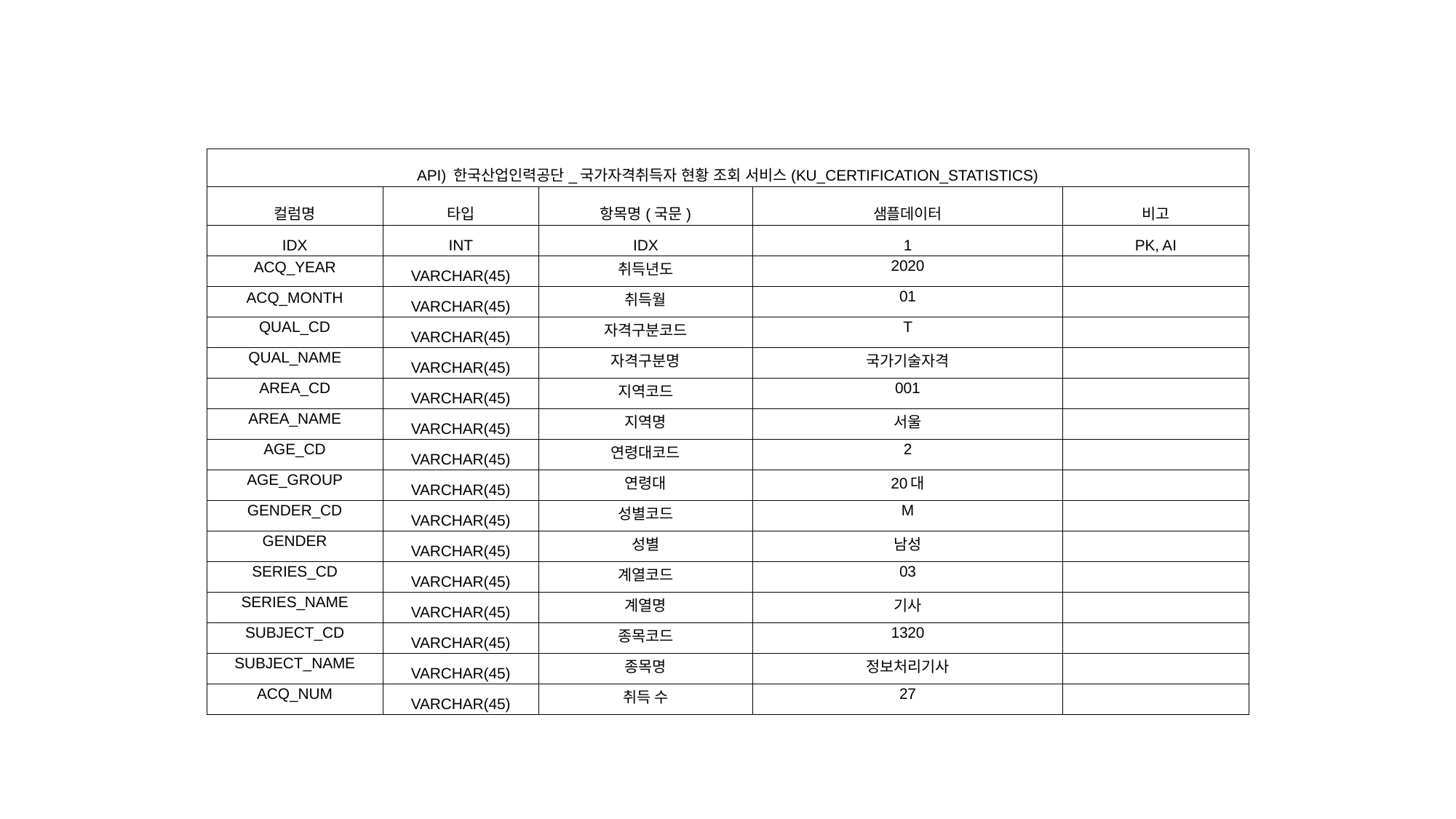

| API) 한국산업인력공단\_국가자격취득자 현황 조회 서비스(KU\_CERTIFICATION\_STATISTICS) |  |  |  |  |
| --- | --- | --- | --- | --- |
| 컬럼명 | 타입 | 항목명(국문) | 샘플데이터 | 비고 |
| IDX | INT | IDX | 1 | PK, AI |
| ACQ\_YEAR | VARCHAR(45) | 취득년도 | 2020 |  |
| ACQ\_MONTH | VARCHAR(45) | 취득월 | 01 |  |
| QUAL\_CD | VARCHAR(45) | 자격구분코드 | T |  |
| QUAL\_NAME | VARCHAR(45) | 자격구분명 | 국가기술자격 |  |
| AREA\_CD | VARCHAR(45) | 지역코드 | 001 |  |
| AREA\_NAME | VARCHAR(45) | 지역명 | 서울 |  |
| AGE\_CD | VARCHAR(45) | 연령대코드 | 2 |  |
| AGE\_GROUP | VARCHAR(45) | 연령대 | 20대 |  |
| GENDER\_CD | VARCHAR(45) | 성별코드 | M |  |
| GENDER | VARCHAR(45) | 성별 | 남성 |  |
| SERIES\_CD | VARCHAR(45) | 계열코드 | 03 |  |
| SERIES\_NAME | VARCHAR(45) | 계열명 | 기사 |  |
| SUBJECT\_CD | VARCHAR(45) | 종목코드 | 1320 |  |
| SUBJECT\_NAME | VARCHAR(45) | 종목명 | 정보처리기사 |  |
| ACQ\_NUM | VARCHAR(45) | 취득 수 | 27 |  |